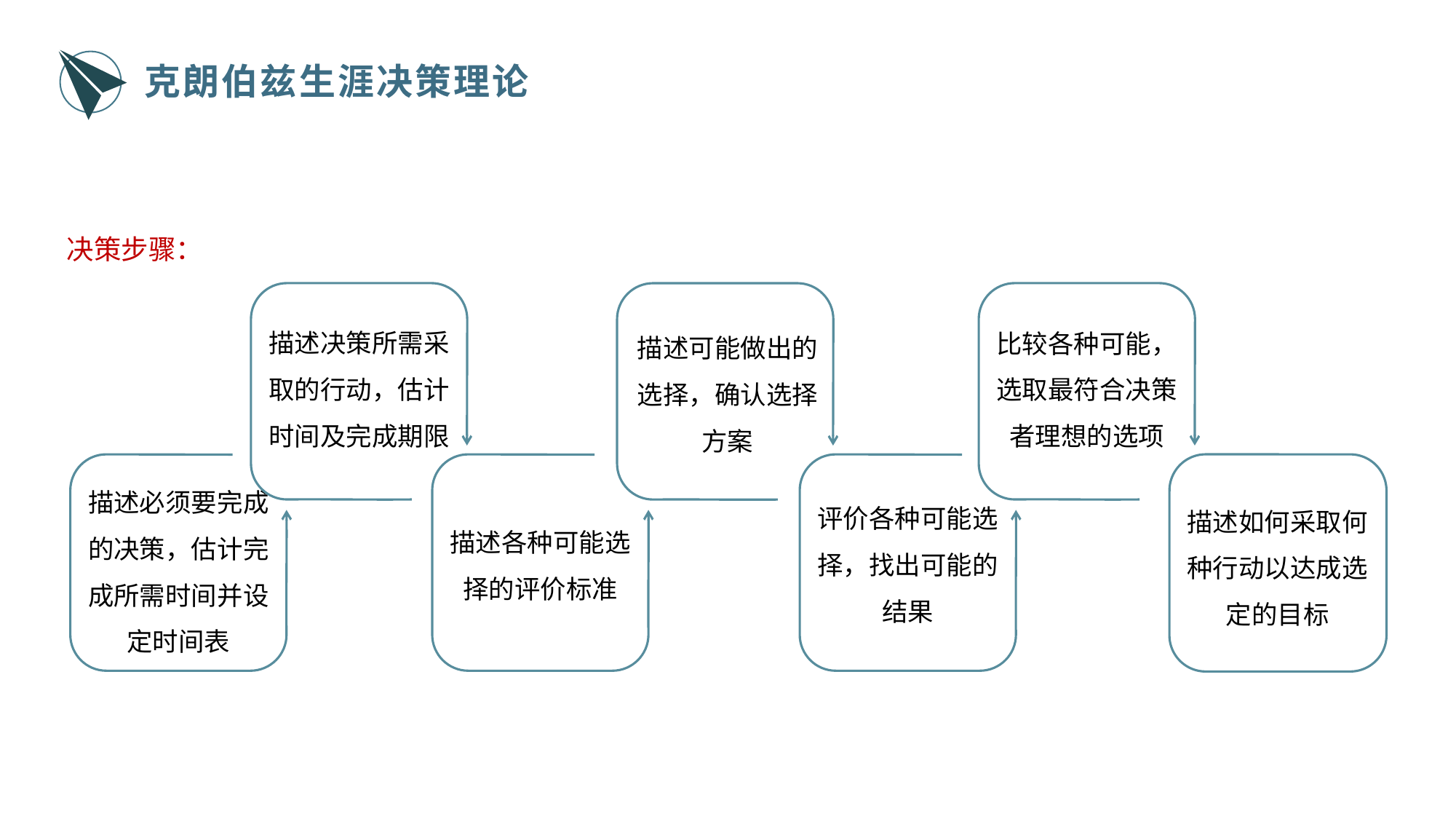

克朗伯兹生涯决策理论
决策步骤：

描述决策所需采取的行动，估计时间及完成期限
比较各种可能，选取最符合决策者理想的选项
描述可能做出的选择，确认选择方案

描述必须要完成的决策，估计完成所需时间并设定时间表
评价各种可能选择，找出可能的结果
描述如何采取何种行动以达成选定的目标
描述各种可能选择的评价标准